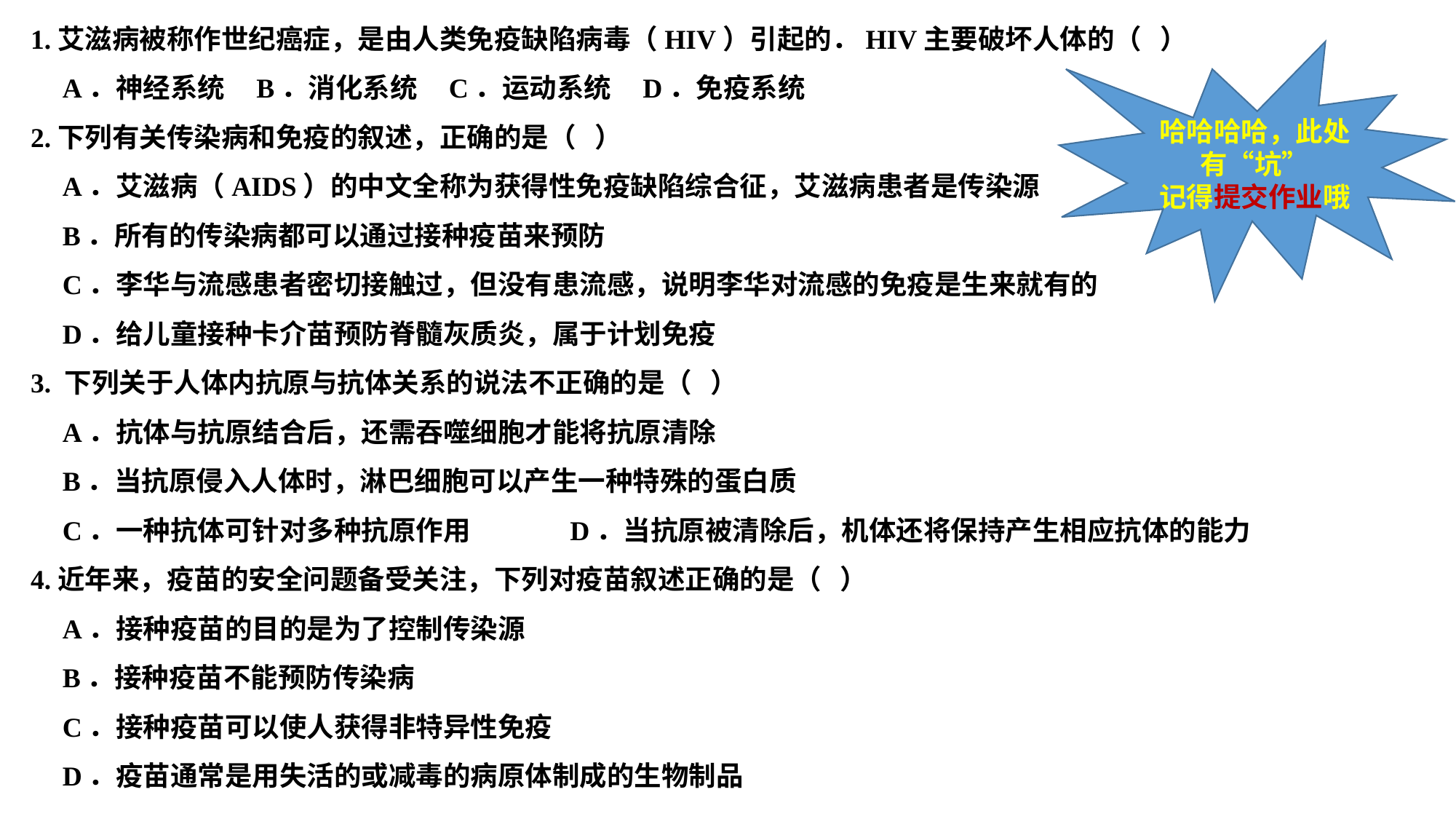

1.艾滋病被称作世纪癌症，是由人类免疫缺陷病毒（HIV）引起的．HIV主要破坏人体的（   ）
A．神经系统    B．消化系统    C．运动系统    D．免疫系统
2.下列有关传染病和免疫的叙述，正确的是（   ）
A．艾滋病（AIDS）的中文全称为获得性免疫缺陷综合征，艾滋病患者是传染源
B．所有的传染病都可以通过接种疫苗来预防
C．李华与流感患者密切接触过，但没有患流感，说明李华对流感的免疫是生来就有的
D．给儿童接种卡介苗预防脊髓灰质炎，属于计划免疫
3. 下列关于人体内抗原与抗体关系的说法不正确的是（   ）
A．抗体与抗原结合后，还需吞噬细胞才能将抗原清除
B．当抗原侵入人体时，淋巴细胞可以产生一种特殊的蛋白质
C．一种抗体可针对多种抗原作用               D．当抗原被清除后，机体还将保持产生相应抗体的能力
4.近年来，疫苗的安全问题备受关注，下列对疫苗叙述正确的是（   ）
A．接种疫苗的目的是为了控制传染源
B．接种疫苗不能预防传染病
C．接种疫苗可以使人获得非特异性免疫
D．疫苗通常是用失活的或减毒的病原体制成的生物制品
哈哈哈哈，此处有“坑”
记得提交作业哦